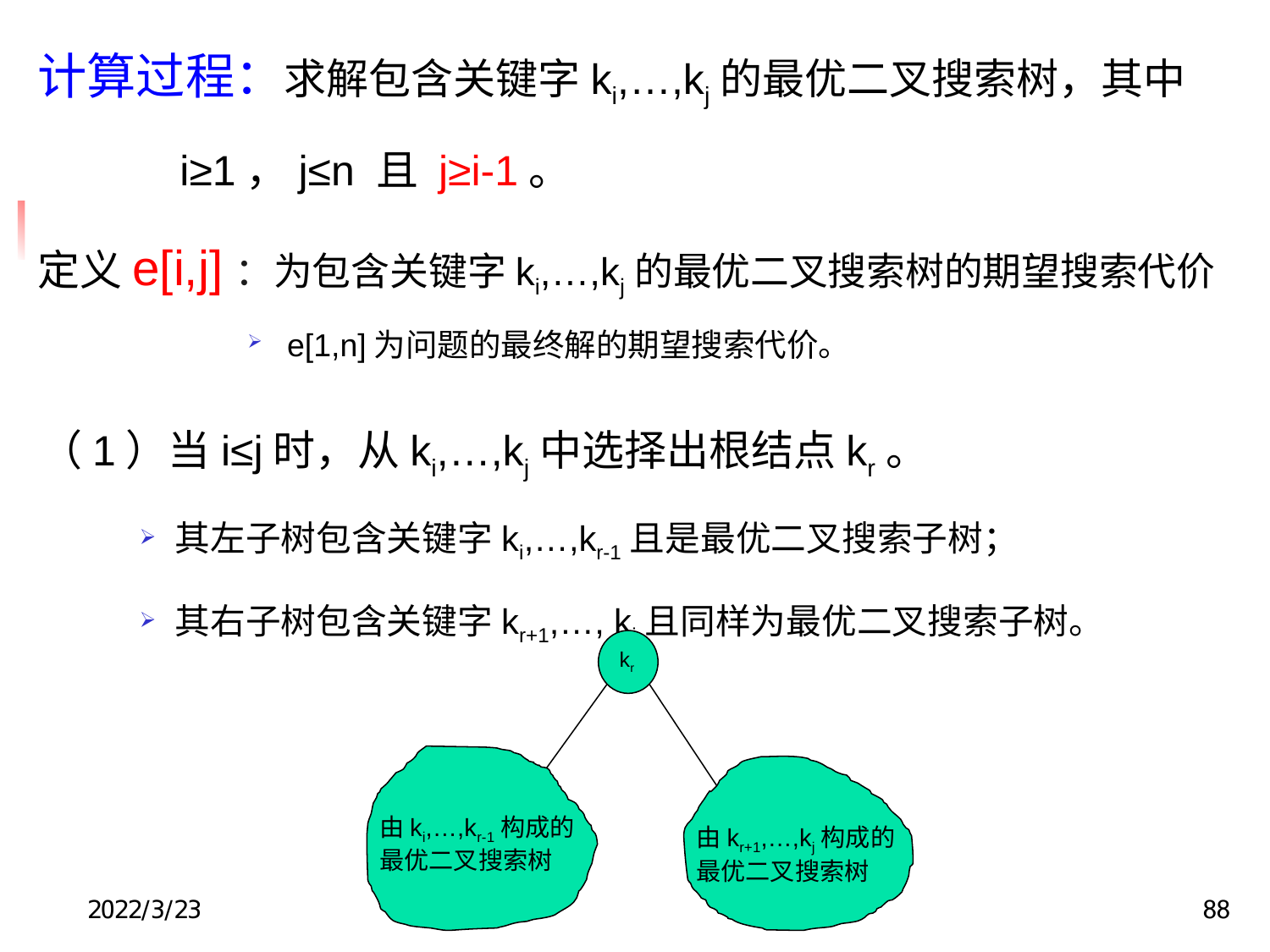

计算过程：求解包含关键字ki,…,kj的最优二叉搜索树，其中
            i≥1，j≤n 且 j≥i-1。
定义e[i,j]：为包含关键字ki,…,kj的最优二叉搜索树的期望搜索代价
e[1,n]为问题的最终解的期望搜索代价。
（1）当i≤j时，从ki,…,kj中选择出根结点kr。
其左子树包含关键字ki,…,kr-1且是最优二叉搜索子树；
其右子树包含关键字kr+1,…, kj且同样为最优二叉搜索子树。
kr

由ki,…,kr-1构成的最优二叉搜索树

由kr+1,…,kj构成的最优二叉搜索树
2022/3/23
88